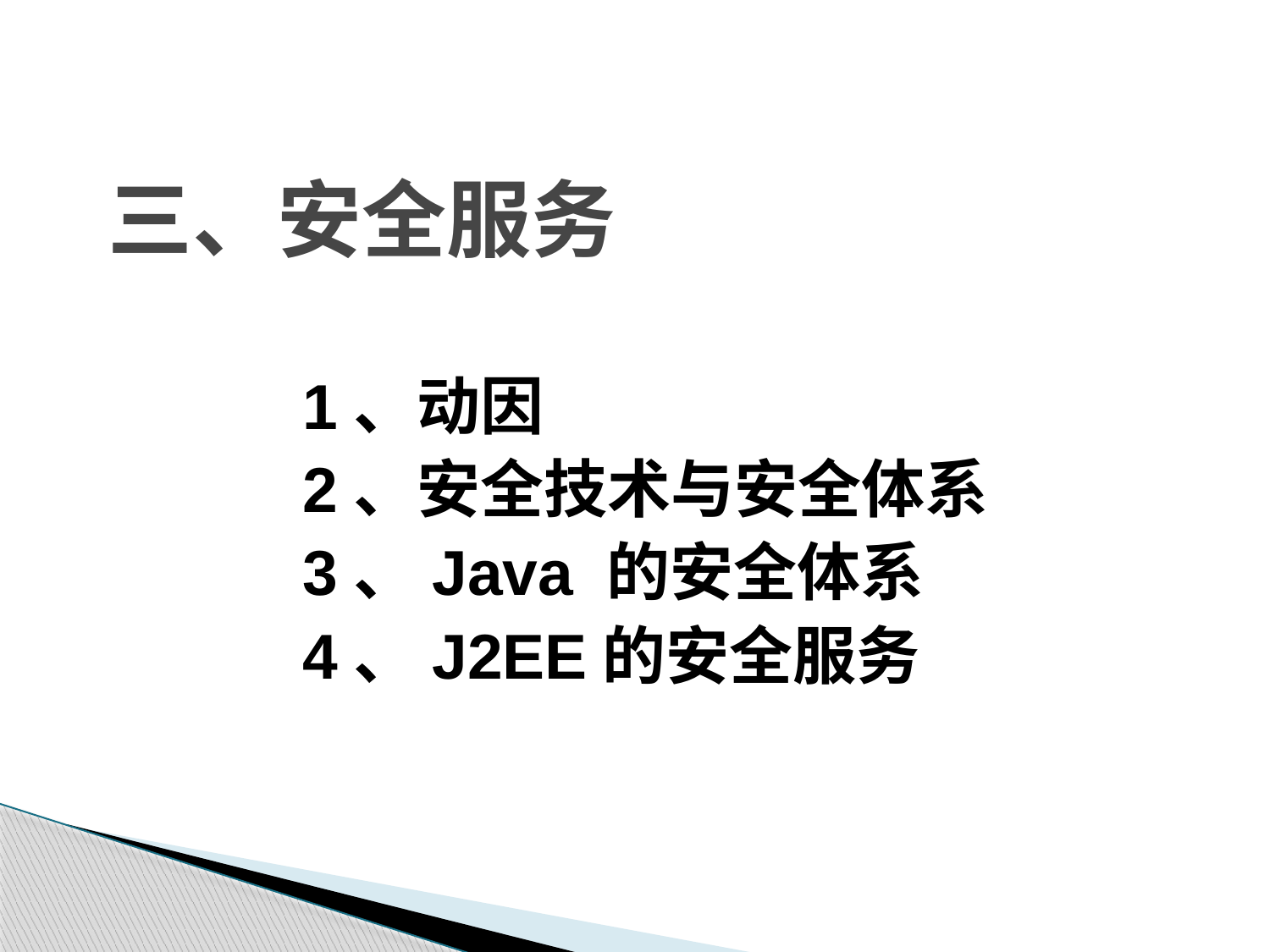

# 三、安全服务
1、动因
2、安全技术与安全体系
3、Java 的安全体系
4、J2EE的安全服务